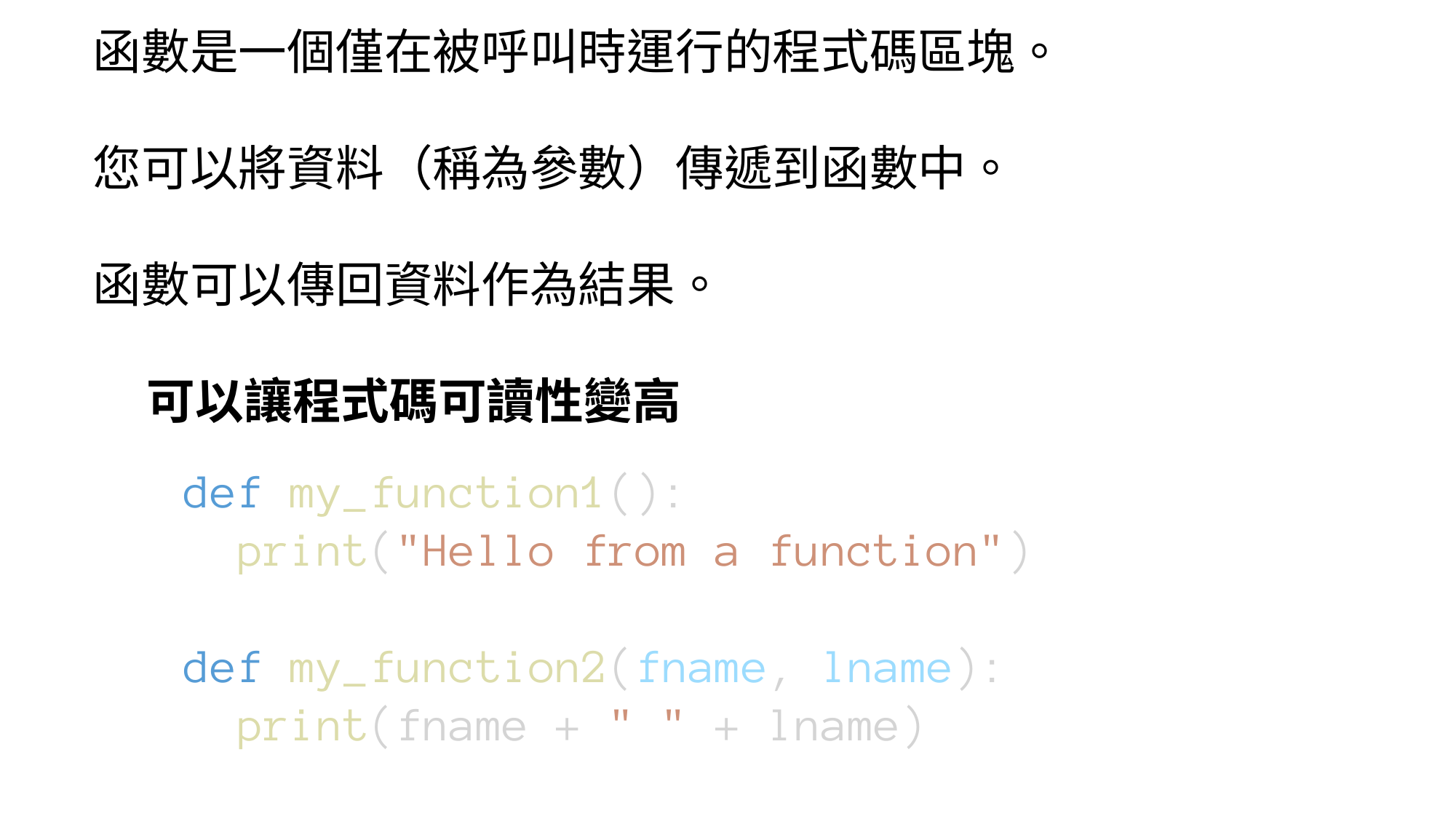

函數是一個僅在被呼叫時運行的程式碼區塊。
    您可以將資料（稱為參數）傳遞到函數中。
    函數可以傳回資料作為結果。

	可以讓程式碼可讀性變高

def my_function1():
  print("Hello from a function")
def my_function2(fname, lname):
  print(fname + " " + lname)